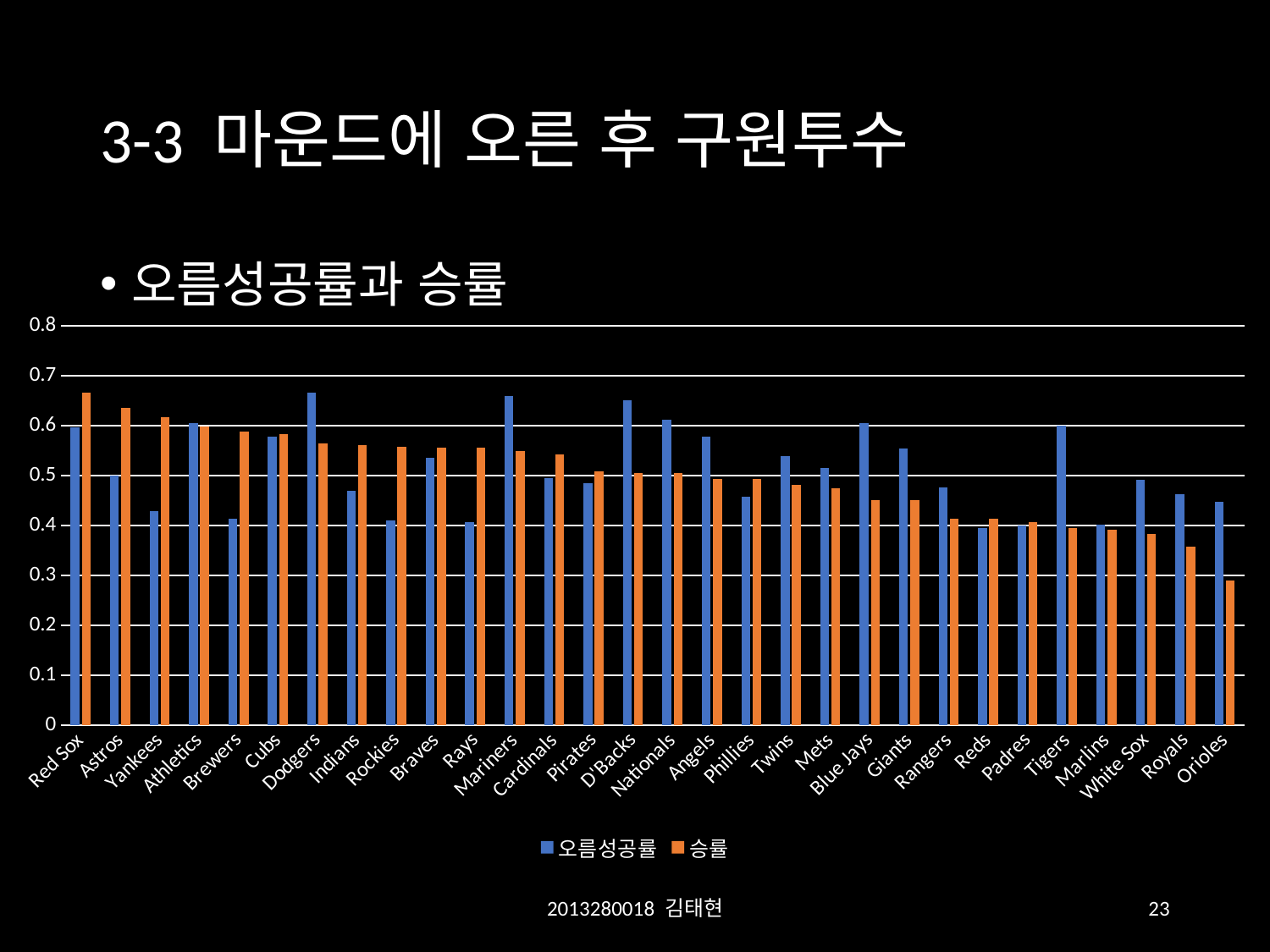

# 3-3 마운드에 오른 후 구원투수
오름성공률과 승률

### Chart

| Category | 오름성공률 | 승률 |
|---|---|---|
| Red Sox | 0.5975609756097561 | 0.667 |
| Astros | 0.5 | 0.636 |
| Yankees | 0.4285714285714285 | 0.617 |
| Athletics | 0.6056338028169014 | 0.599 |
| Brewers | 0.4137931034482759 | 0.589 |
| Cubs | 0.5789473684210527 | 0.583 |
| Dodgers | 0.6666666666666666 | 0.564 |
| Indians | 0.4693877551020408 | 0.562 |
| Rockies | 0.4102564102564102 | 0.558 |
| Braves | 0.5362318840579711 | 0.556 |
| Rays | 0.4066666666666667 | 0.556 |
| Mariners | 0.66 | 0.549 |
| Cardinals | 0.4943820224719101 | 0.543 |
| Pirates | 0.4851485148514851 | 0.509 |
| D'Backs | 0.6506024096385542 | 0.506 |
| Nationals | 0.6122448979591837 | 0.506 |
| Angels | 0.5777777777777777 | 0.494 |
| Phillies | 0.4583333333333333 | 0.494 |
| Twins | 0.5396825396825397 | 0.481 |
| Mets | 0.5151515151515151 | 0.475 |
| Blue Jays | 0.6052631578947368 | 0.451 |
| Giants | 0.5535714285714286 | 0.451 |
| Rangers | 0.475609756097561 | 0.414 |
| Reds | 0.3943661971830986 | 0.414 |
| Padres | 0.4 | 0.407 |
| Tigers | 0.6 | 0.395 |
| Marlins | 0.4022988505747127 | 0.391 |
| White Sox | 0.4912280701754386 | 0.383 |
| Royals | 0.4634146341463415 | 0.358 |
| Orioles | 0.4482758620689655 | 0.29 |
2013280018 김태현
23